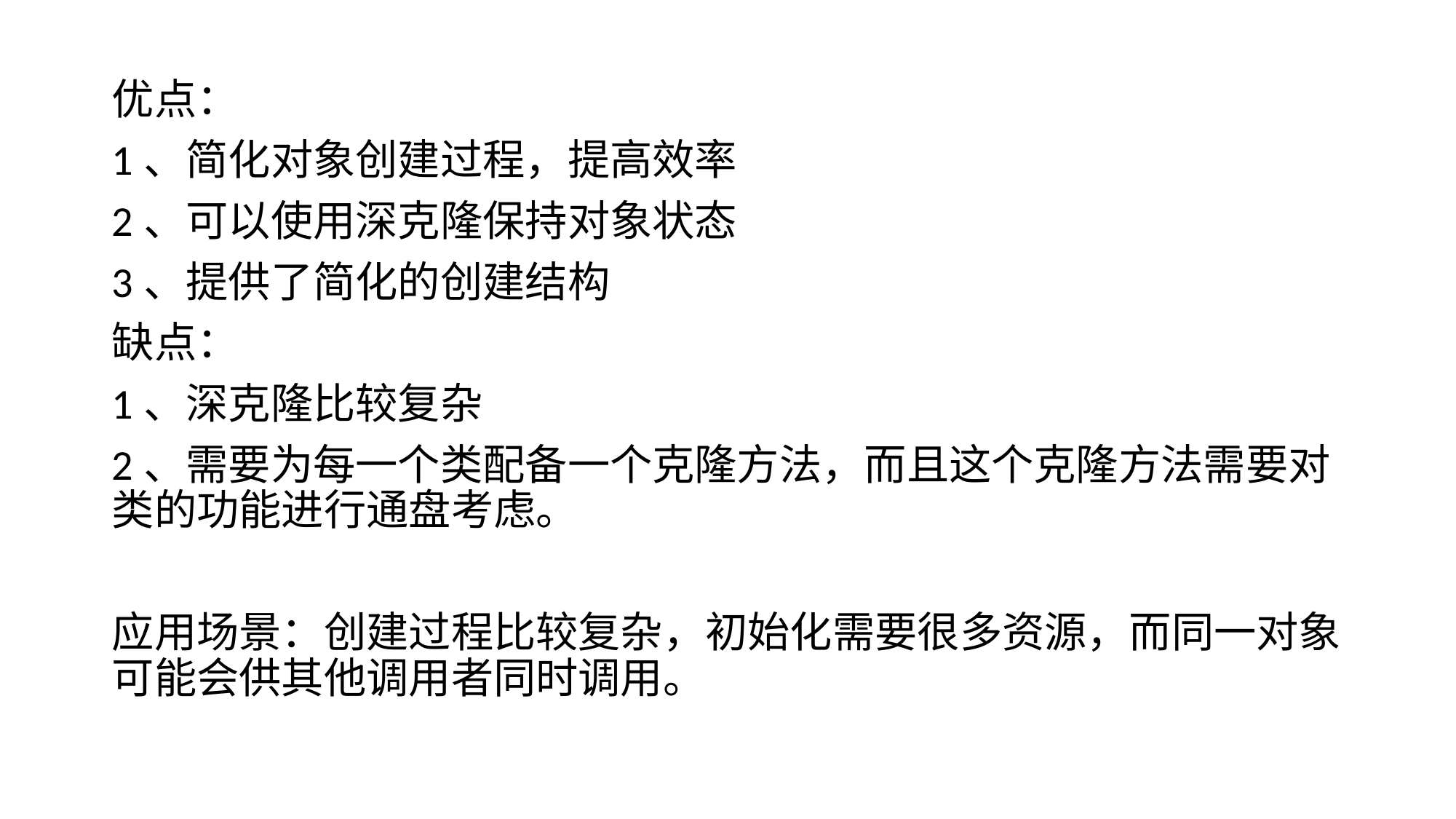

优点：
1、简化对象创建过程，提高效率
2、可以使用深克隆保持对象状态
3、提供了简化的创建结构
缺点：
1、深克隆比较复杂
2、需要为每一个类配备一个克隆方法，而且这个克隆方法需要对类的功能进行通盘考虑。

应用场景：创建过程比较复杂，初始化需要很多资源，而同一对象可能会供其他调用者同时调用。